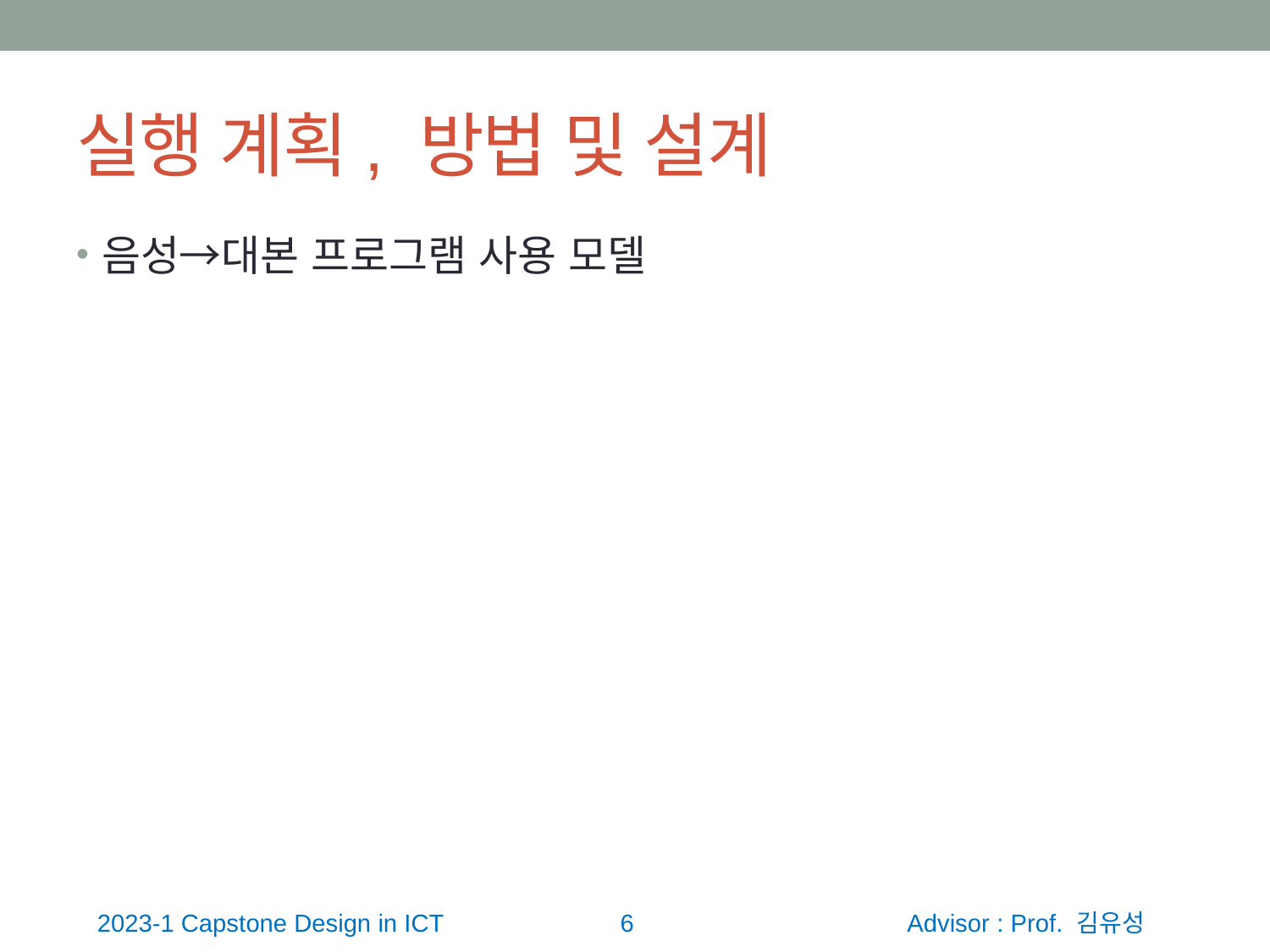

# 실행 계획, 방법 및 설계
음성→대본 프로그램 사용 모델